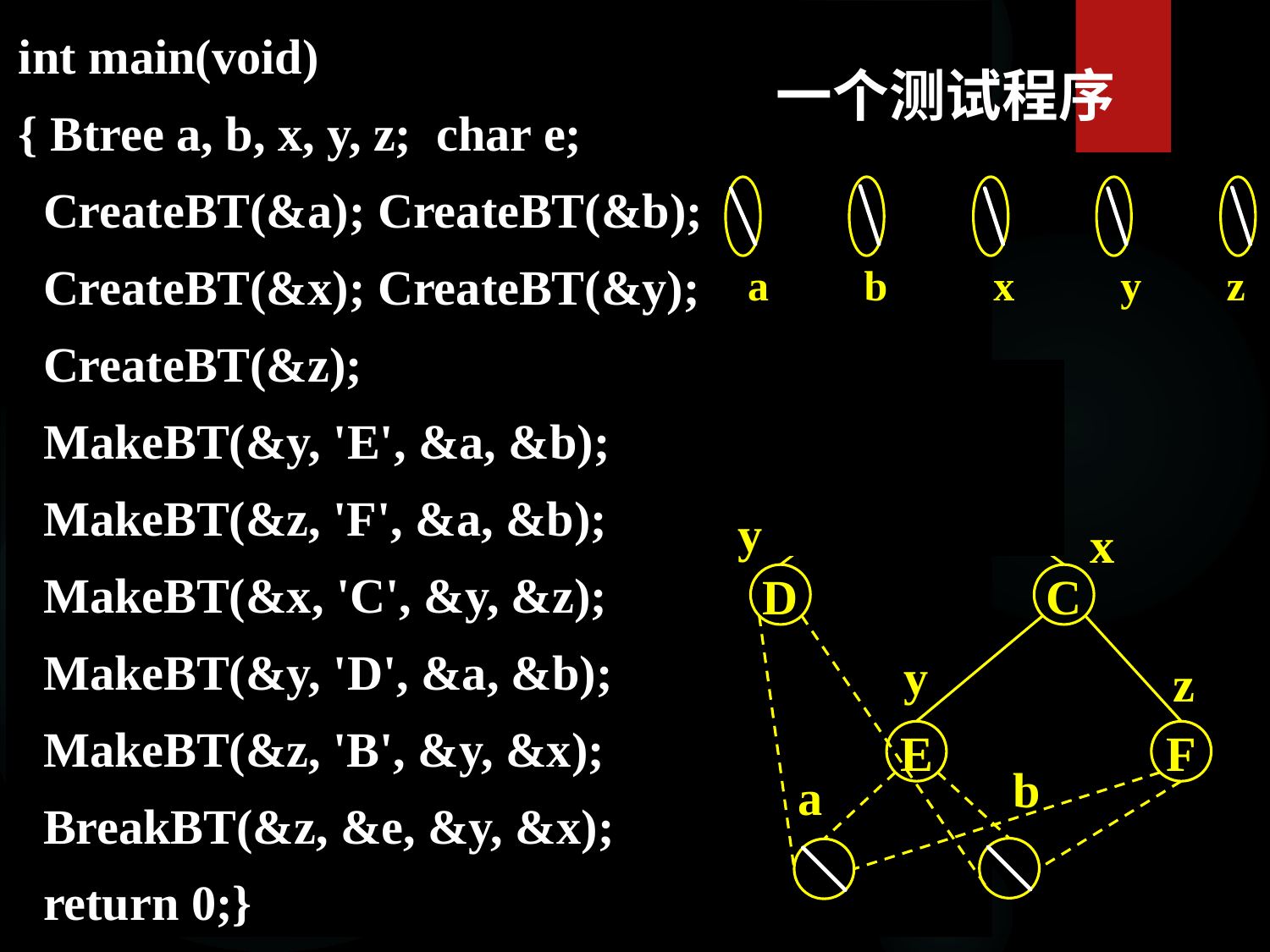

int main(void)
{ Btree a, b, x, y, z;  char e;
  CreateBT(&a); CreateBT(&b);
  CreateBT(&x); CreateBT(&y);
  CreateBT(&z);
  MakeBT(&y, 'E', &a, &b);
  MakeBT(&z, 'F', &a, &b);
  MakeBT(&x, 'C', &y, &z);
  MakeBT(&y, 'D', &a, &b);
  MakeBT(&z, 'B', &y, &x);
  BreakBT(&z, &e, &y, &x);
  return 0;}
一个测试程序

a         b          x          y        z

z
B
y
D
x
C
y
E
b
a

z
F